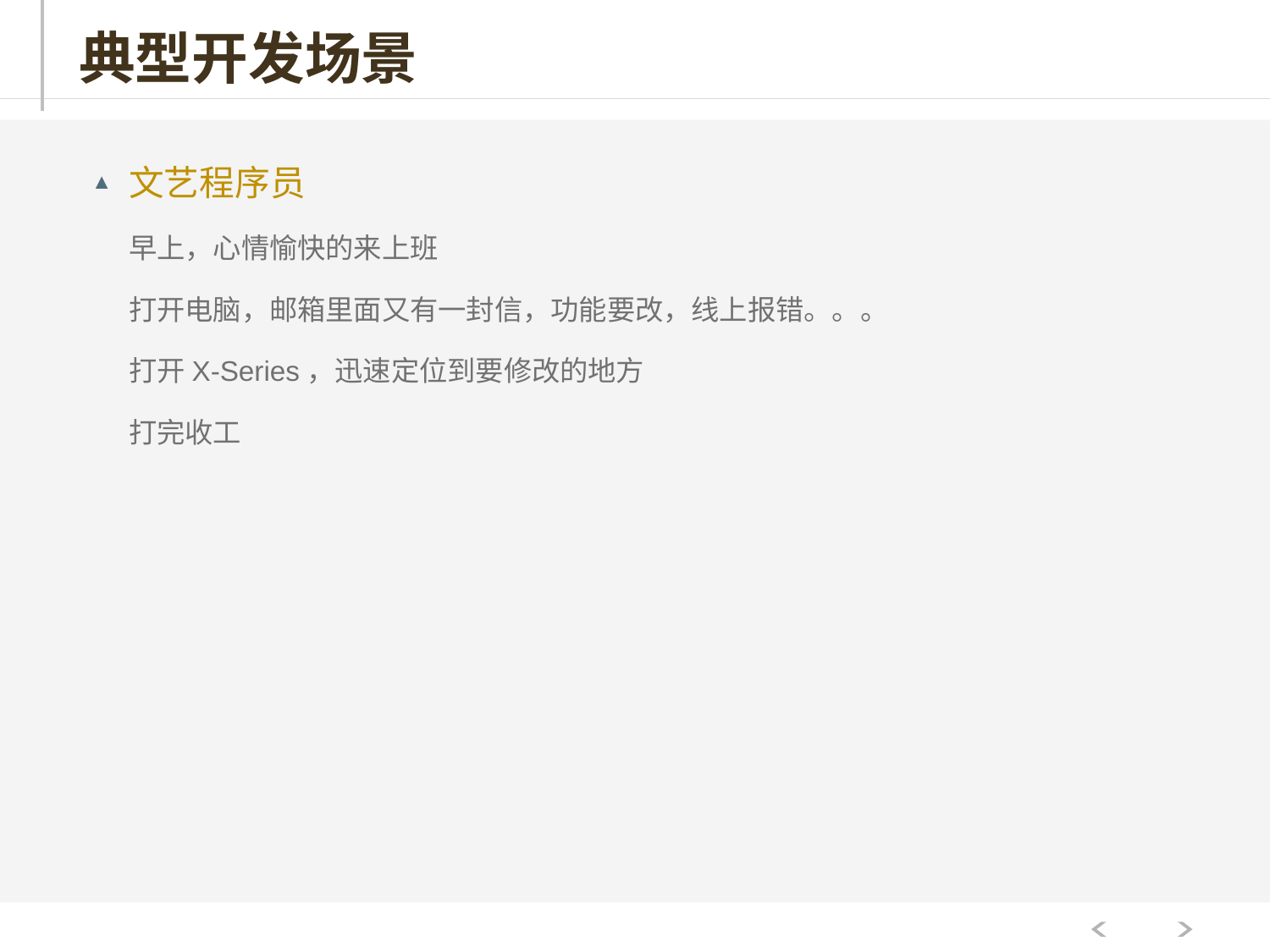

# 典型开发场景
文艺程序员
早上，心情愉快的来上班
打开电脑，邮箱里面又有一封信，功能要改，线上报错。。。
打开X-Series，迅速定位到要修改的地方
打完收工